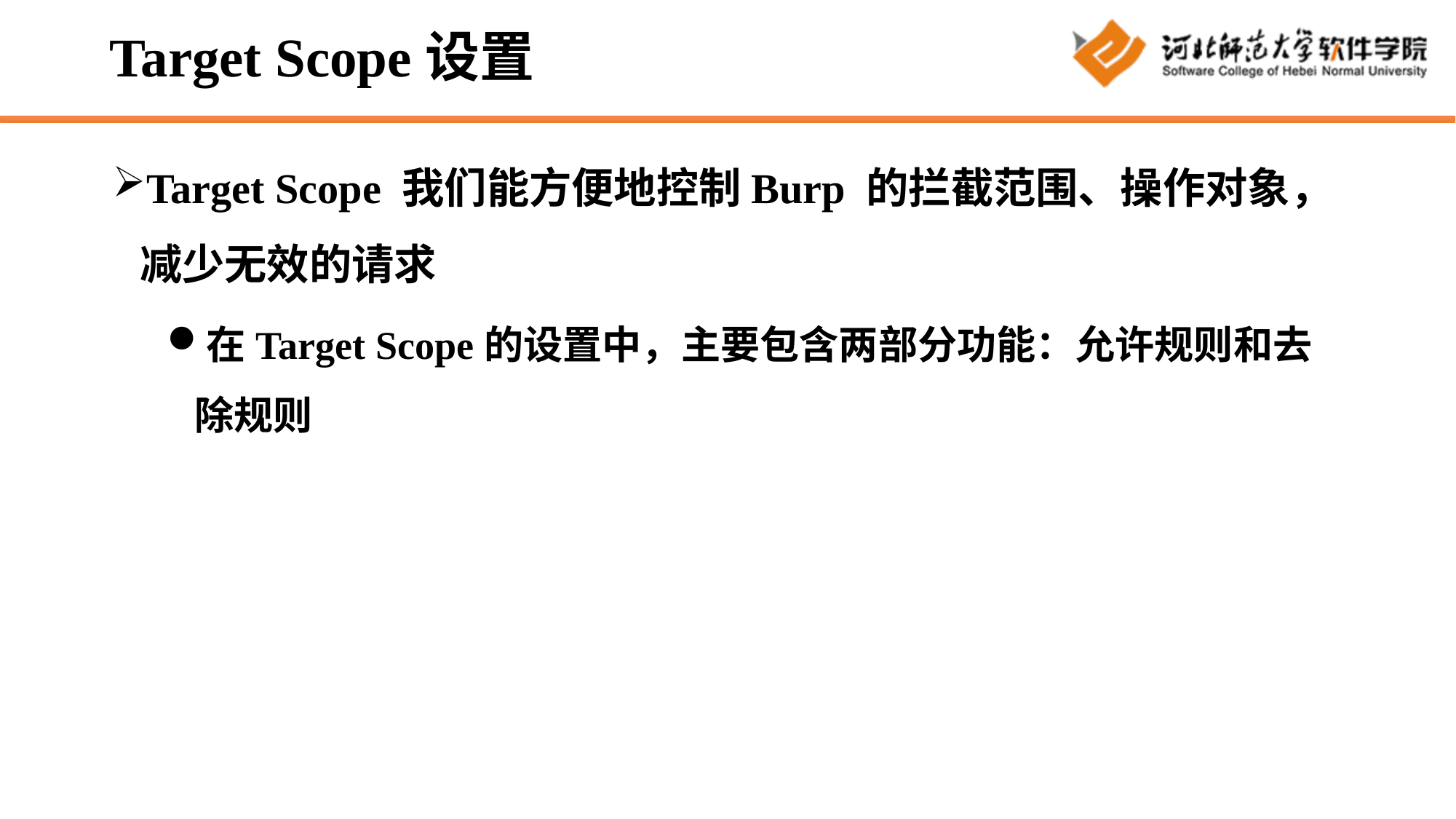

# Target Scope设置
Target Scope 我们能方便地控制Burp 的拦截范围、操作对象，减少无效的请求
在Target Scope的设置中，主要包含两部分功能：允许规则和去除规则